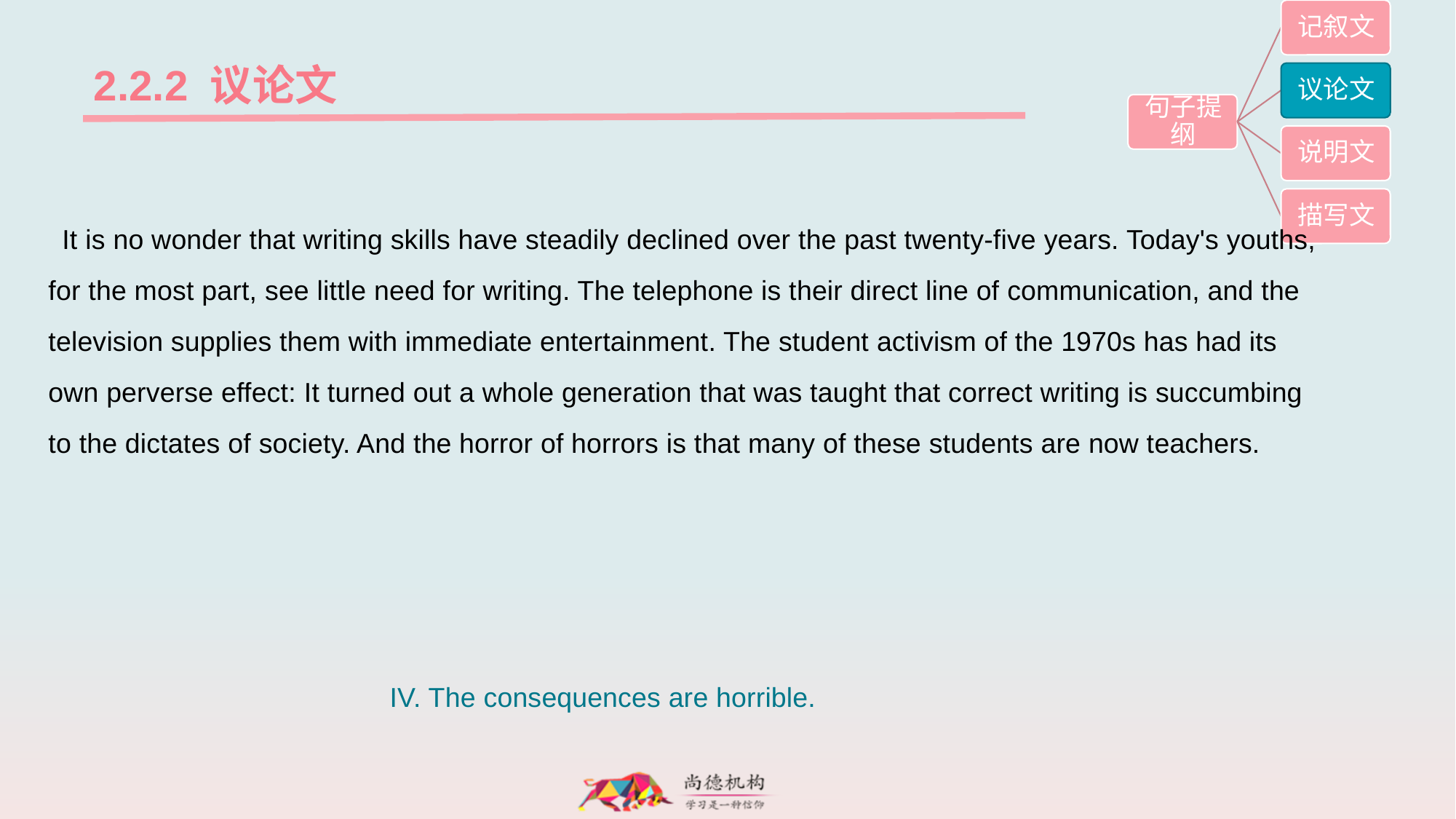

句子提纲

记叙文

议论文

说明文

描写文
2.2.2 议论文
It is no wonder that writing skills have steadily declined over the past twenty-five years. Today's youths, for the most part, see little need for writing. The telephone is their direct line of communication, and the television supplies them with immediate entertainment. The student activism of the 1970s has had its own perverse effect: It turned out a whole generation that was taught that correct writing is succumbing to the dictates of society. And the horror of horrors is that many of these students are now teachers.
IV. The consequences are horrible.